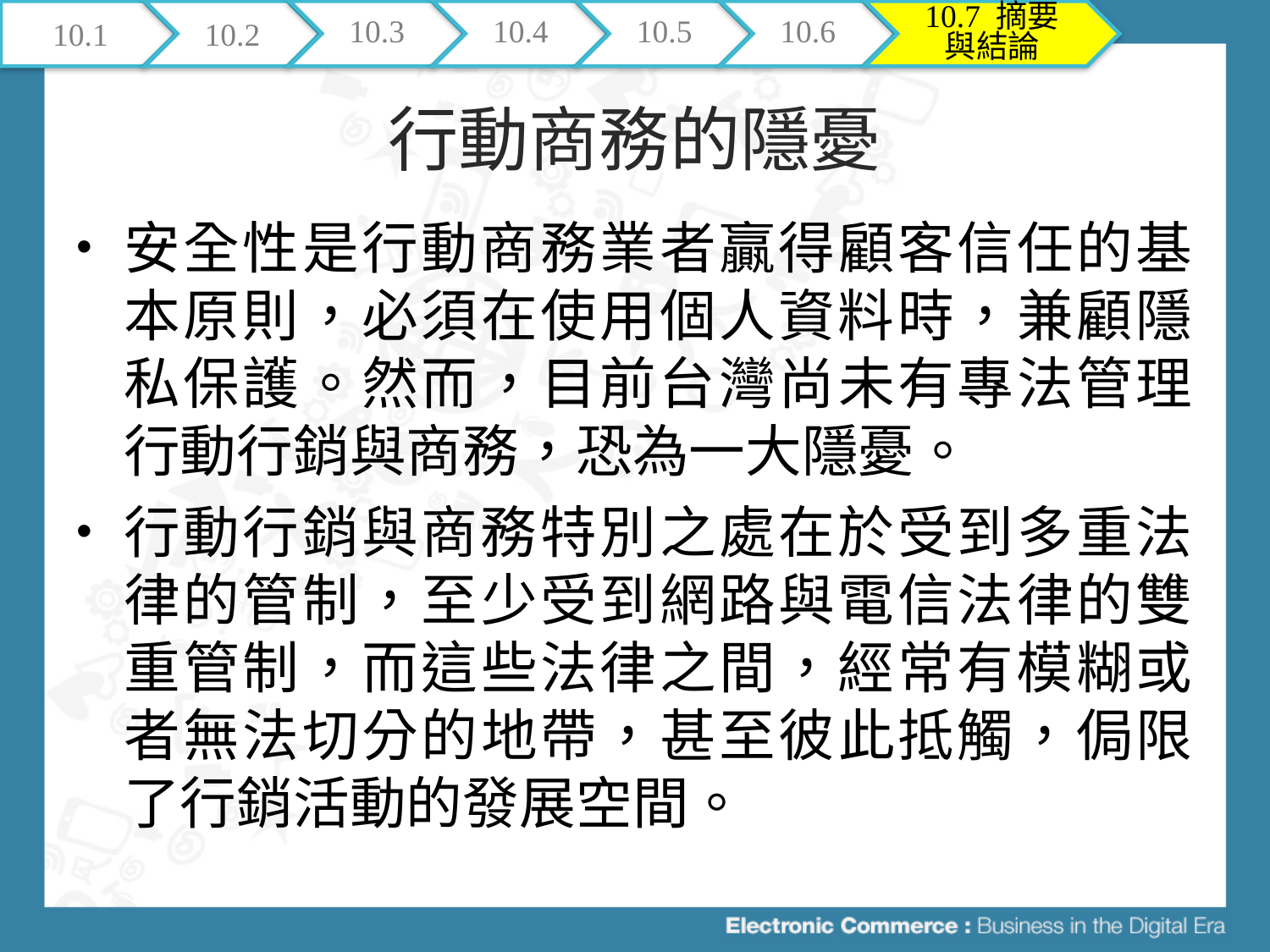

10.1
10.2
10.3
10.4
10.5
10.6
10.7 摘要與結論
# 行動商務的隱憂
安全性是行動商務業者贏得顧客信任的基本原則，必須在使用個人資料時，兼顧隱私保護。然而，目前台灣尚未有專法管理行動行銷與商務，恐為一大隱憂。
行動行銷與商務特別之處在於受到多重法律的管制，至少受到網路與電信法律的雙重管制，而這些法律之間，經常有模糊或者無法切分的地帶，甚至彼此抵觸，侷限了行銷活動的發展空間。